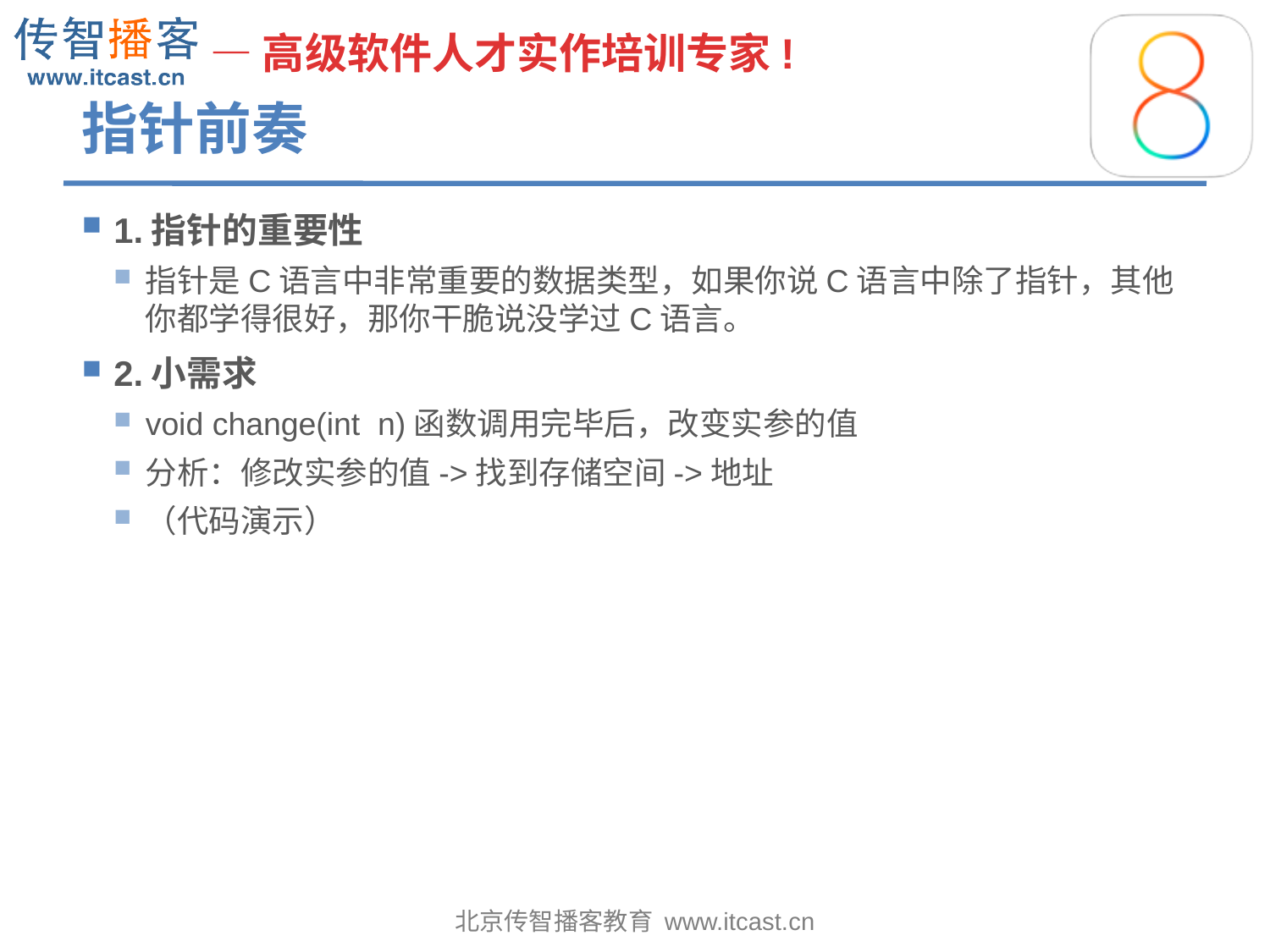

# 指针前奏
1.指针的重要性
指针是C语言中非常重要的数据类型，如果你说C语言中除了指针，其他你都学得很好，那你干脆说没学过C语言。
2.小需求
void change(int  n)函数调用完毕后，改变实参的值
分析：修改实参的值->找到存储空间->地址
（代码演示）